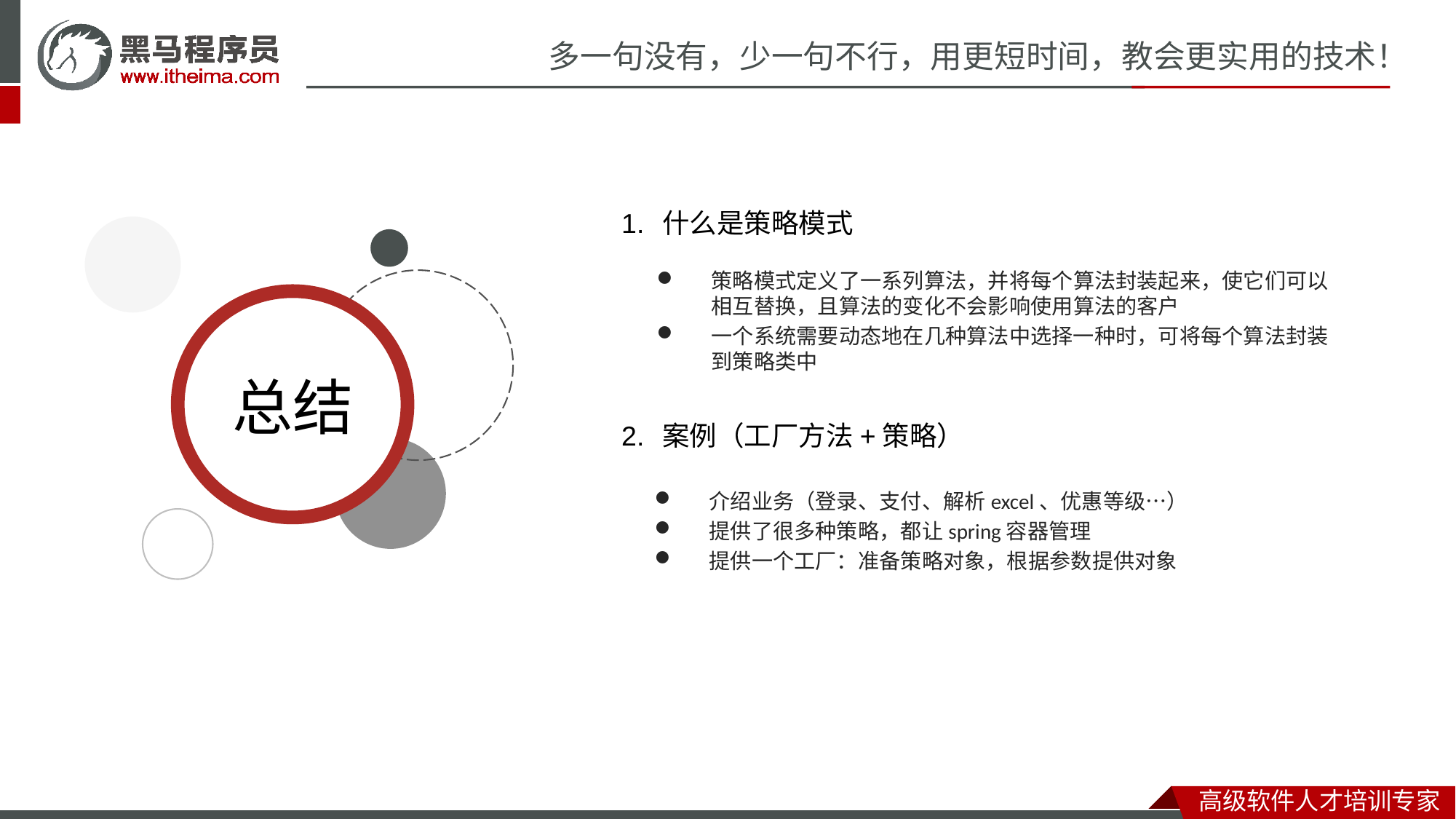

策略模式定义了一系列算法，并将每个算法封装起来，使它们可以相互替换，且算法的变化不会影响使用算法的客户
一个系统需要动态地在几种算法中选择一种时，可将每个算法封装到策略类中

什么是策略模式

案例（工厂方法+策略）

介绍业务（登录、支付、解析excel、优惠等级…）
提供了很多种策略，都让spring容器管理
提供一个工厂：准备策略对象，根据参数提供对象